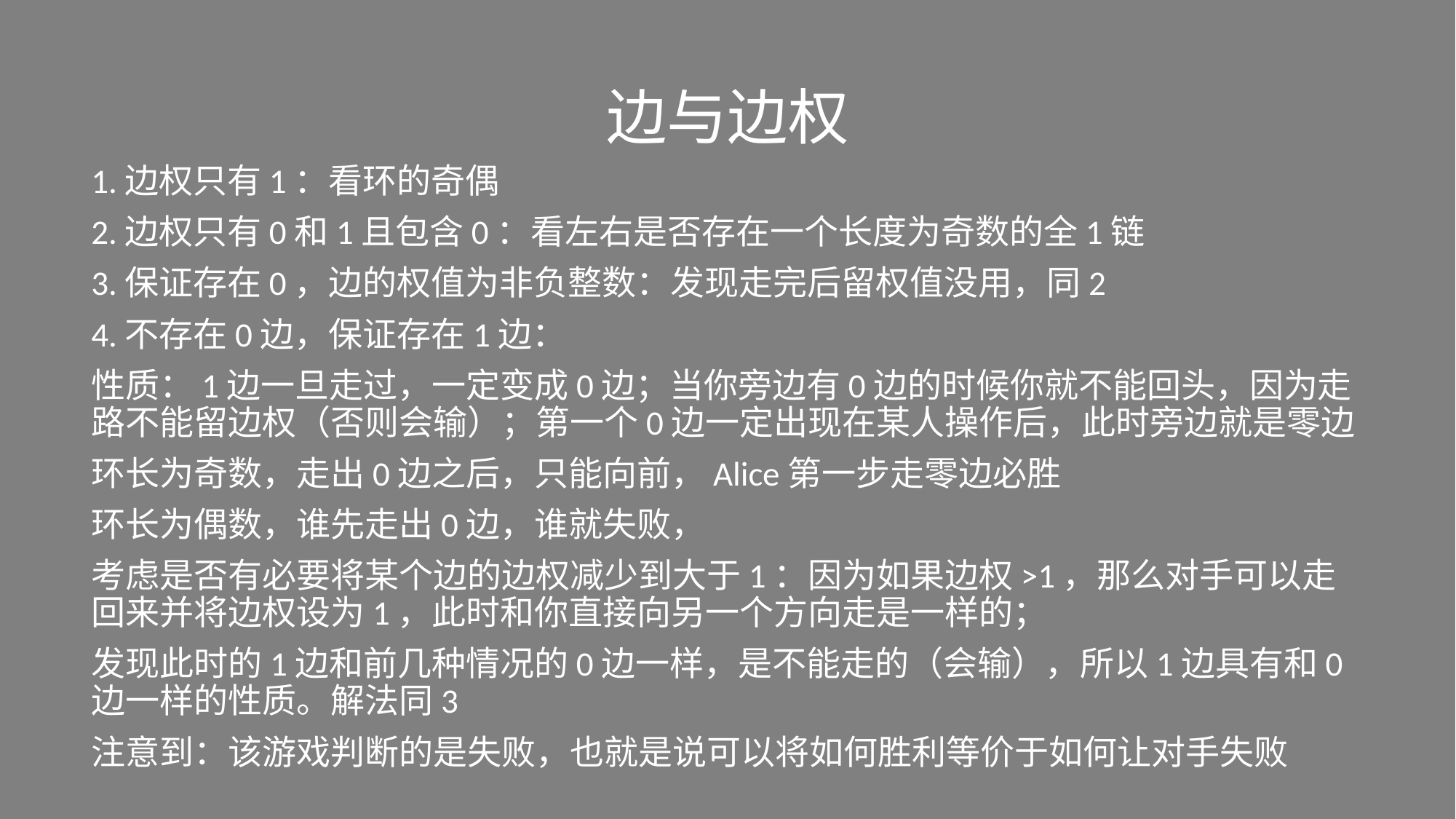

# 边与边权
1.边权只有1：看环的奇偶
2.边权只有0和1且包含0：看左右是否存在一个长度为奇数的全1链
3.保证存在0，边的权值为非负整数：发现走完后留权值没用，同2
4.不存在0边，保证存在1边：
性质：1边一旦走过，一定变成0边；当你旁边有0边的时候你就不能回头，因为走路不能留边权（否则会输）；第一个0边一定出现在某人操作后，此时旁边就是零边
环长为奇数，走出0边之后，只能向前，Alice第一步走零边必胜
环长为偶数，谁先走出0边，谁就失败，
考虑是否有必要将某个边的边权减少到大于1：因为如果边权>1，那么对手可以走回来并将边权设为1，此时和你直接向另一个方向走是一样的；
发现此时的1边和前几种情况的0边一样，是不能走的（会输），所以1边具有和0边一样的性质。解法同3
注意到：该游戏判断的是失败，也就是说可以将如何胜利等价于如何让对手失败